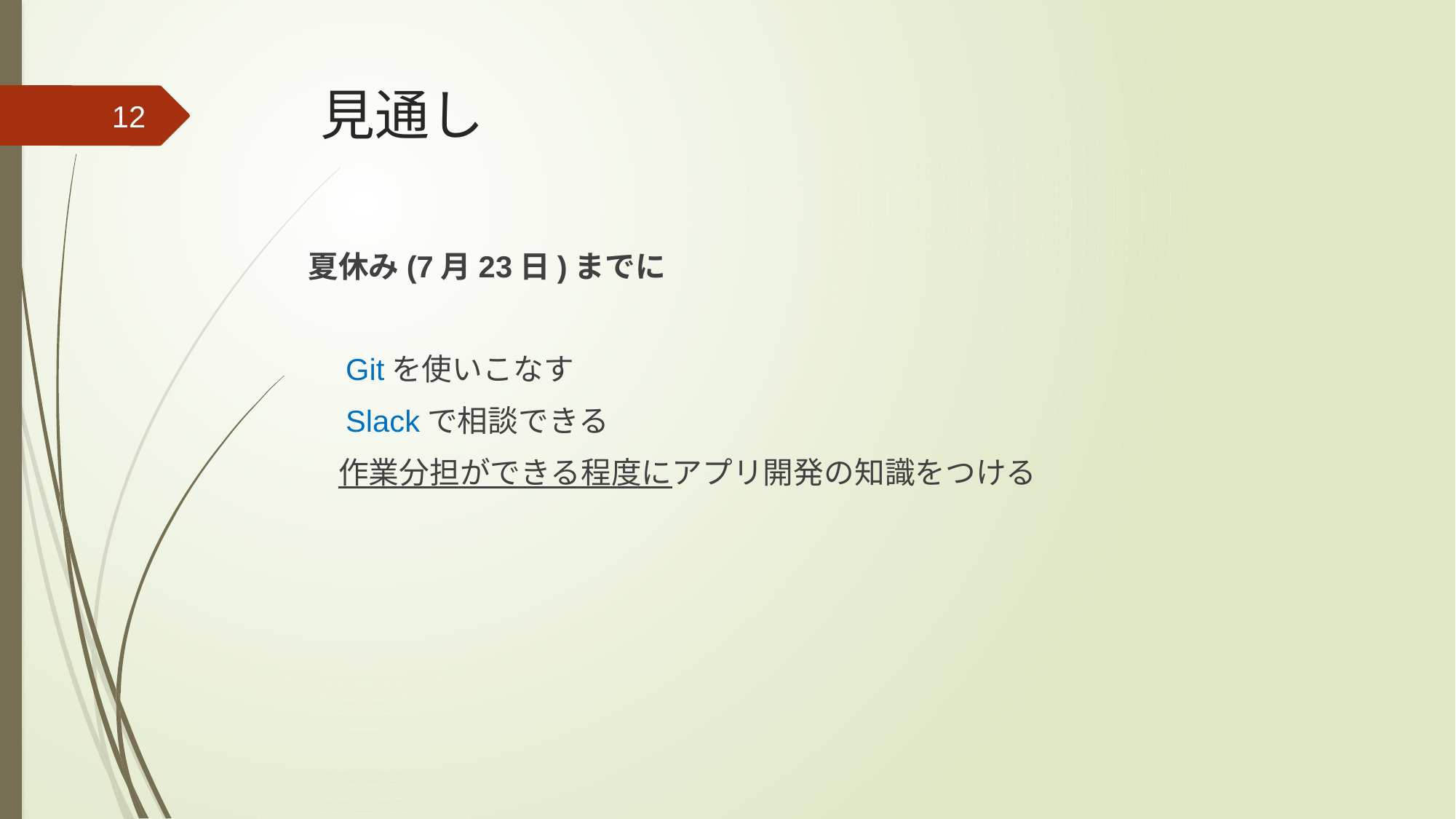

# 見通し
12
夏休み(7月23日)までに

　Gitを使いこなす
　Slackで相談できる
　作業分担ができる程度にアプリ開発の知識をつける